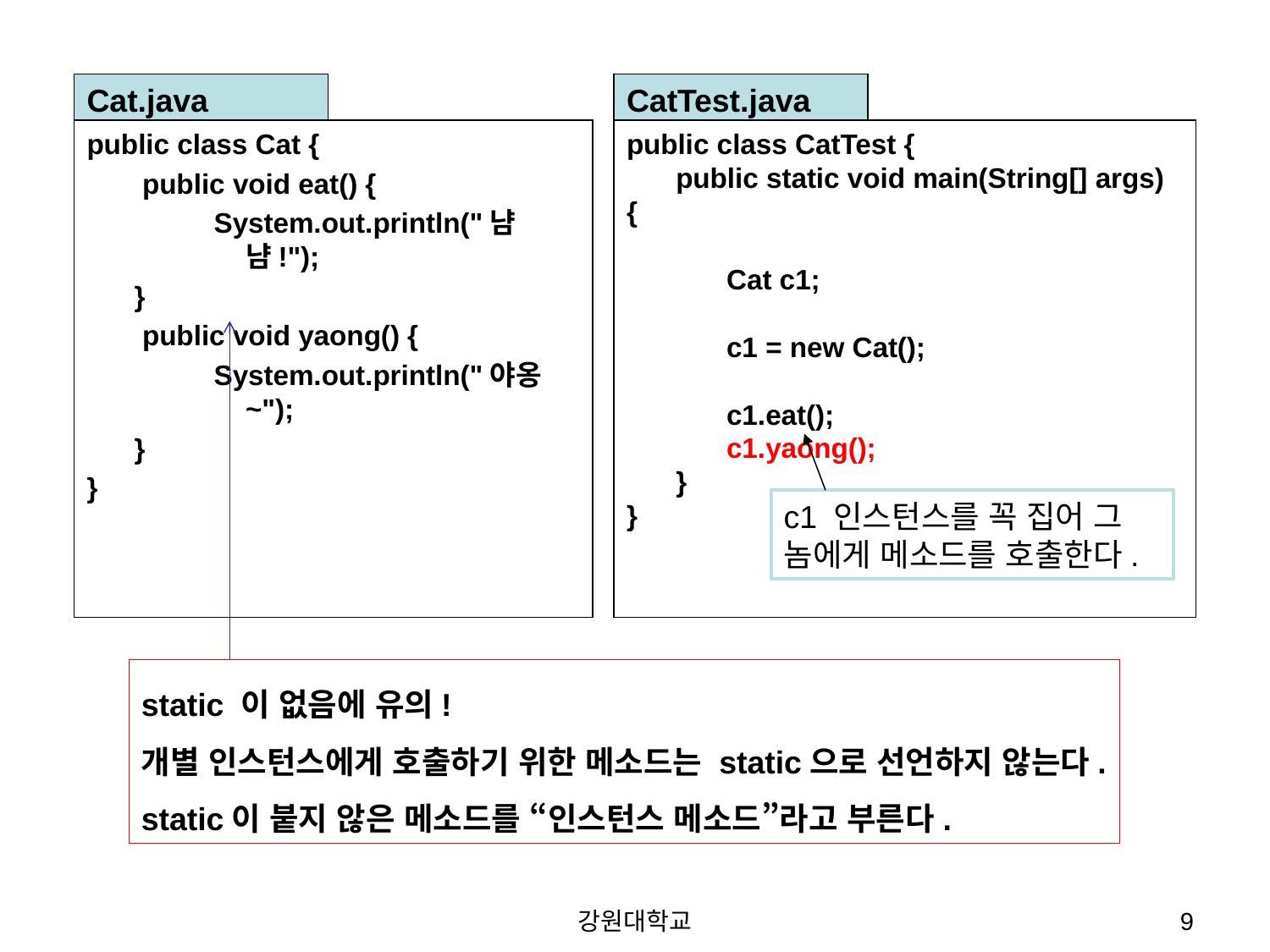

Cat.java
CatTest.java
public class Cat {
	 public void eat() {
System.out.println("냠냠!");
	}
	 public void yaong() {
System.out.println("야옹~");
	}
}
public class CatTest {
	public static void main(String[] args) {

		Cat c1;

		c1 = new Cat();

		c1.eat();
		c1.yaong();
	}
}

c1 인스턴스를 꼭 집어 그 놈에게 메소드를 호출한다.
static 이 없음에 유의!
개별 인스턴스에게 호출하기 위한 메소드는 static으로 선언하지 않는다.
static이 붙지 않은 메소드를 “인스턴스 메소드”라고 부른다.
강원대학교
9